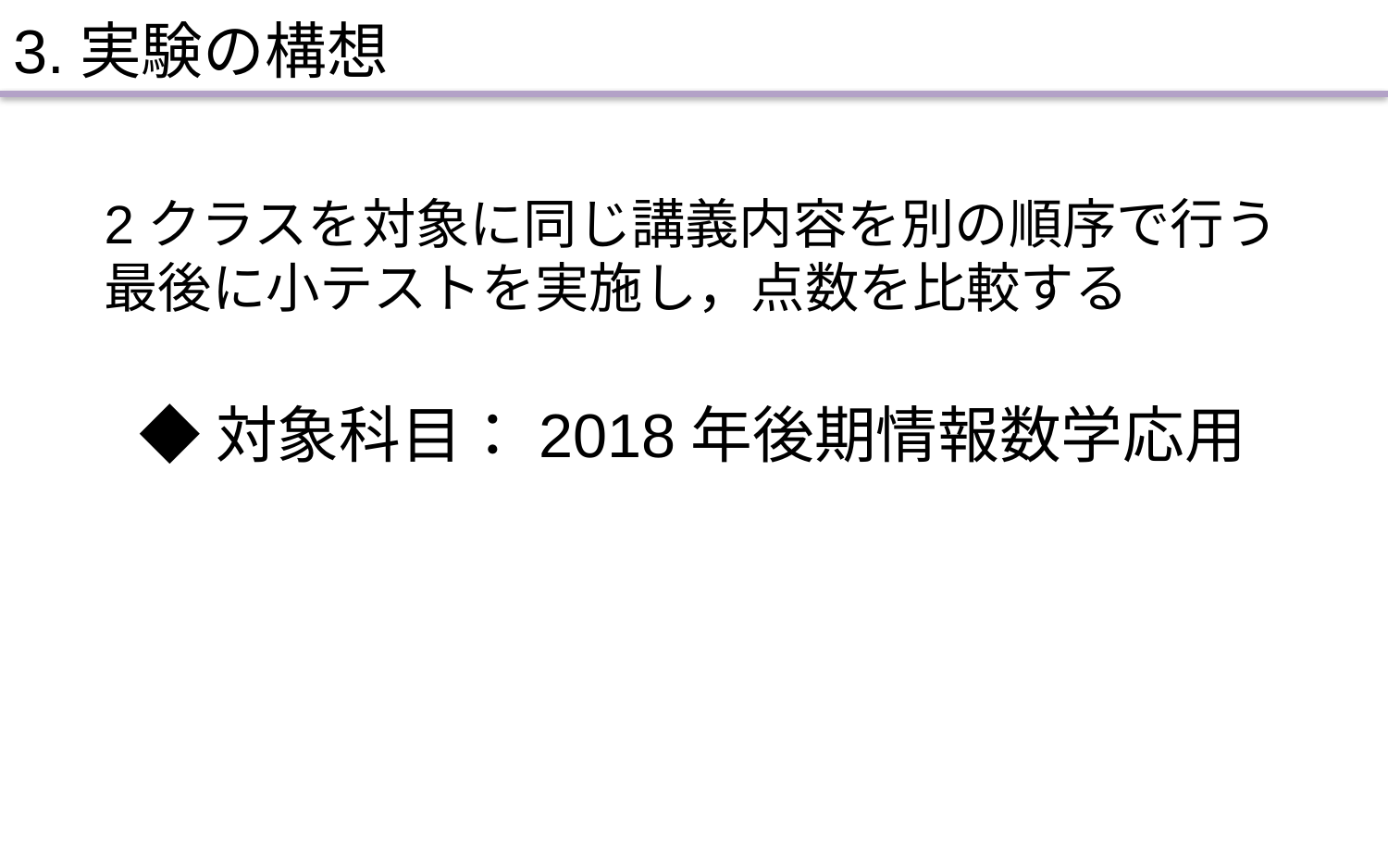

3.実験の構想
2クラスを対象に同じ講義内容を別の順序で行う
最後に小テストを実施し，点数を比較する
◆対象科目：2018年後期情報数学応用